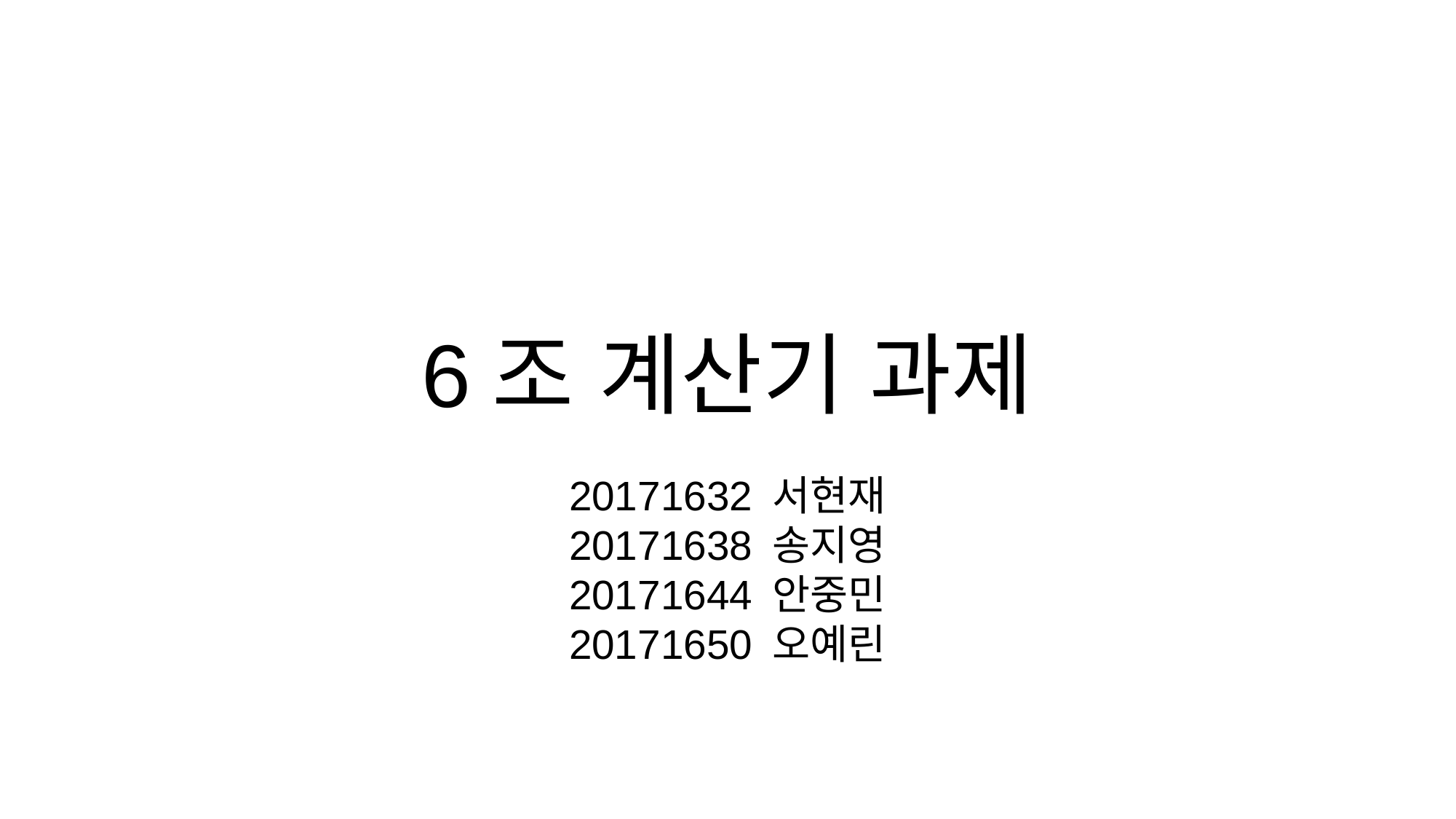

# 6조 계산기 과제
20171632 서현재
20171638 송지영
20171644 안중민
20171650 오예린